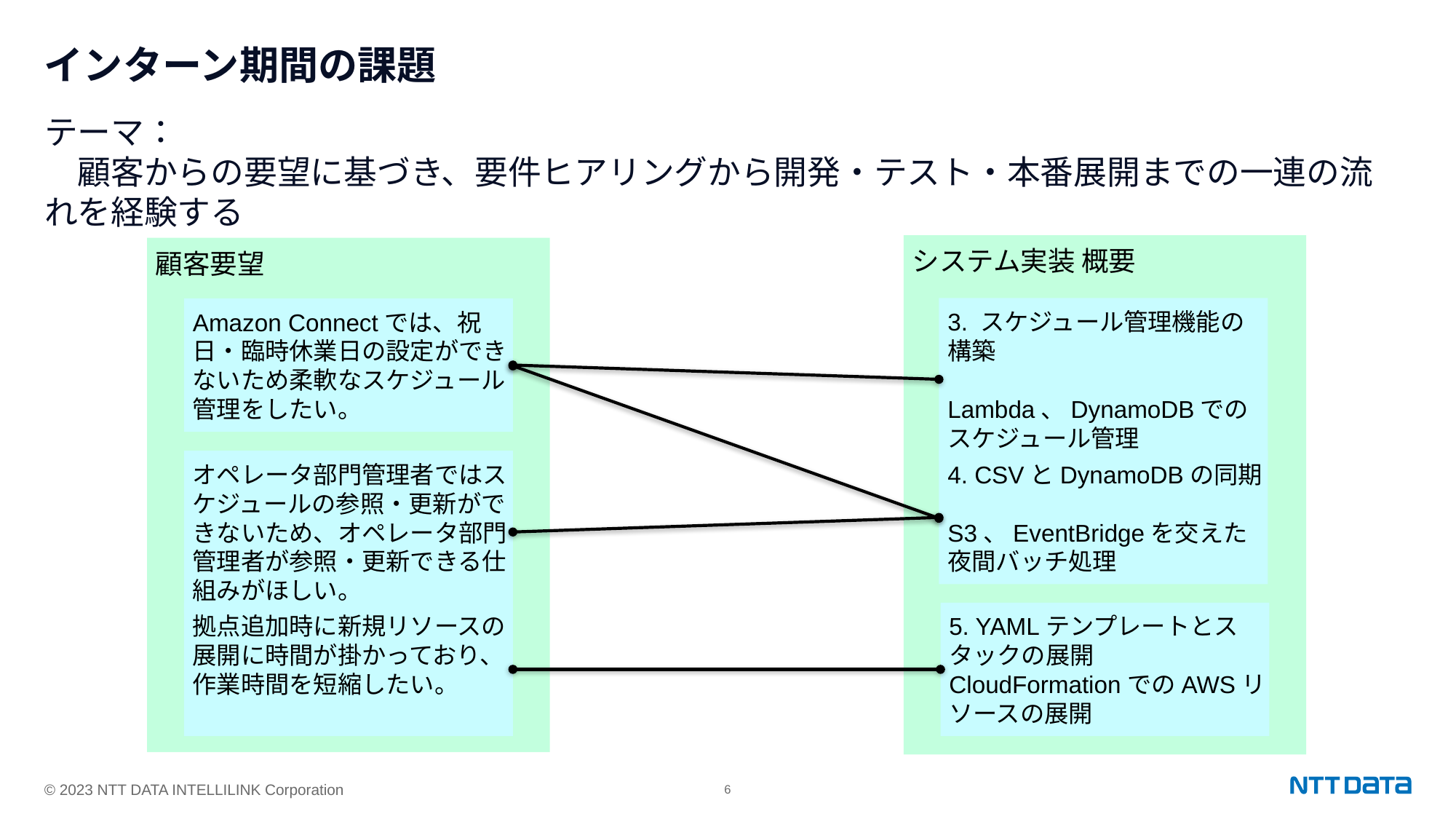

# インターン期間の課題
テーマ：
　顧客からの要望に基づき、要件ヒアリングから開発・テスト・本番展開までの一連の流れを経験する
システム実装 概要
3. スケジュール管理機能の構築

Lambda、DynamoDBでのスケジュール管理
4. CSVとDynamoDBの同期

S3、EventBridgeを交えた夜間バッチ処理
5. YAMLテンプレートとスタックの展開
CloudFormationでのAWSリソースの展開
顧客要望
Amazon Connectでは、祝日・臨時休業日の設定ができないため柔軟なスケジュール管理をしたい。
オペレータ部門管理者ではスケジュールの参照・更新ができないため、オペレータ部門管理者が参照・更新できる仕組みがほしい。
拠点追加時に新規リソースの展開に時間が掛かっており、作業時間を短縮したい。